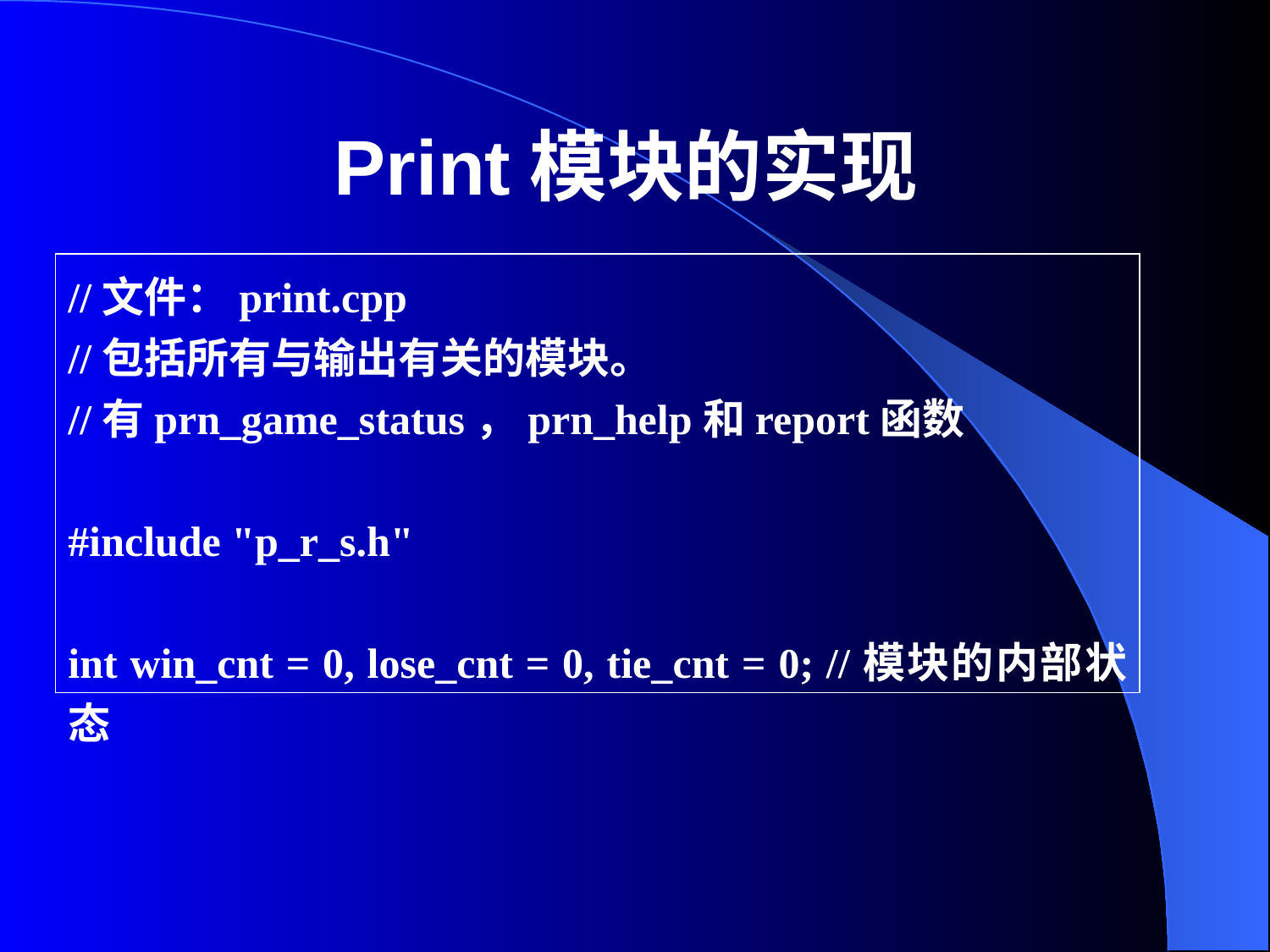

# Print模块的实现
//文件：print.cpp
//包括所有与输出有关的模块。
//有prn_game_status，prn_help和report函数

#include "p_r_s.h"

int win_cnt = 0, lose_cnt = 0, tie_cnt = 0; //模块的内部状态